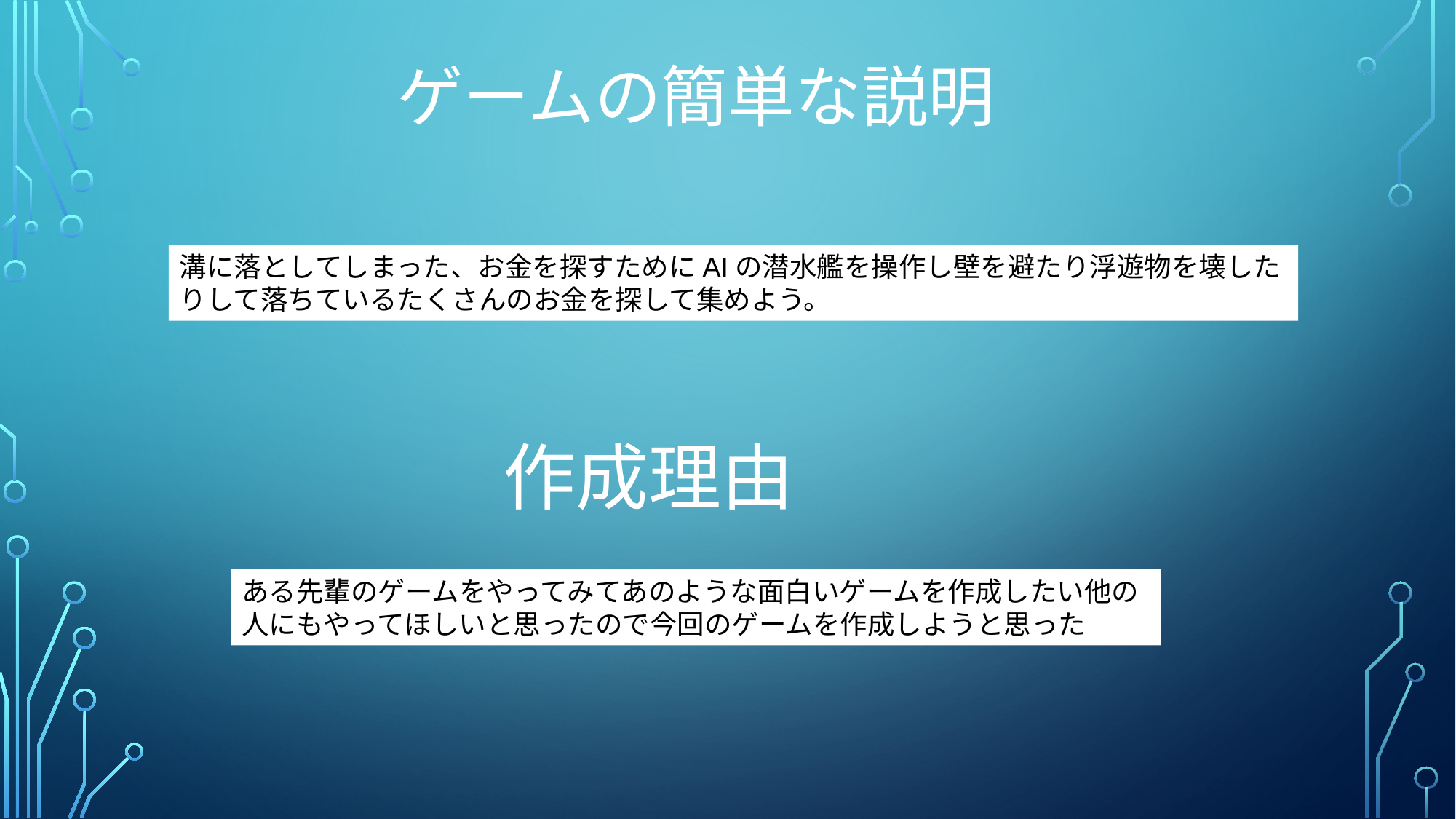

ゲームの簡単な説明
溝に落としてしまった、お金を探すためにAIの潜水艦を操作し壁を避たり浮遊物を壊したりして落ちているたくさんのお金を探して集めよう。
作成理由
ある先輩のゲームをやってみてあのような面白いゲームを作成したい他の人にもやってほしいと思ったので今回のゲームを作成しようと思った